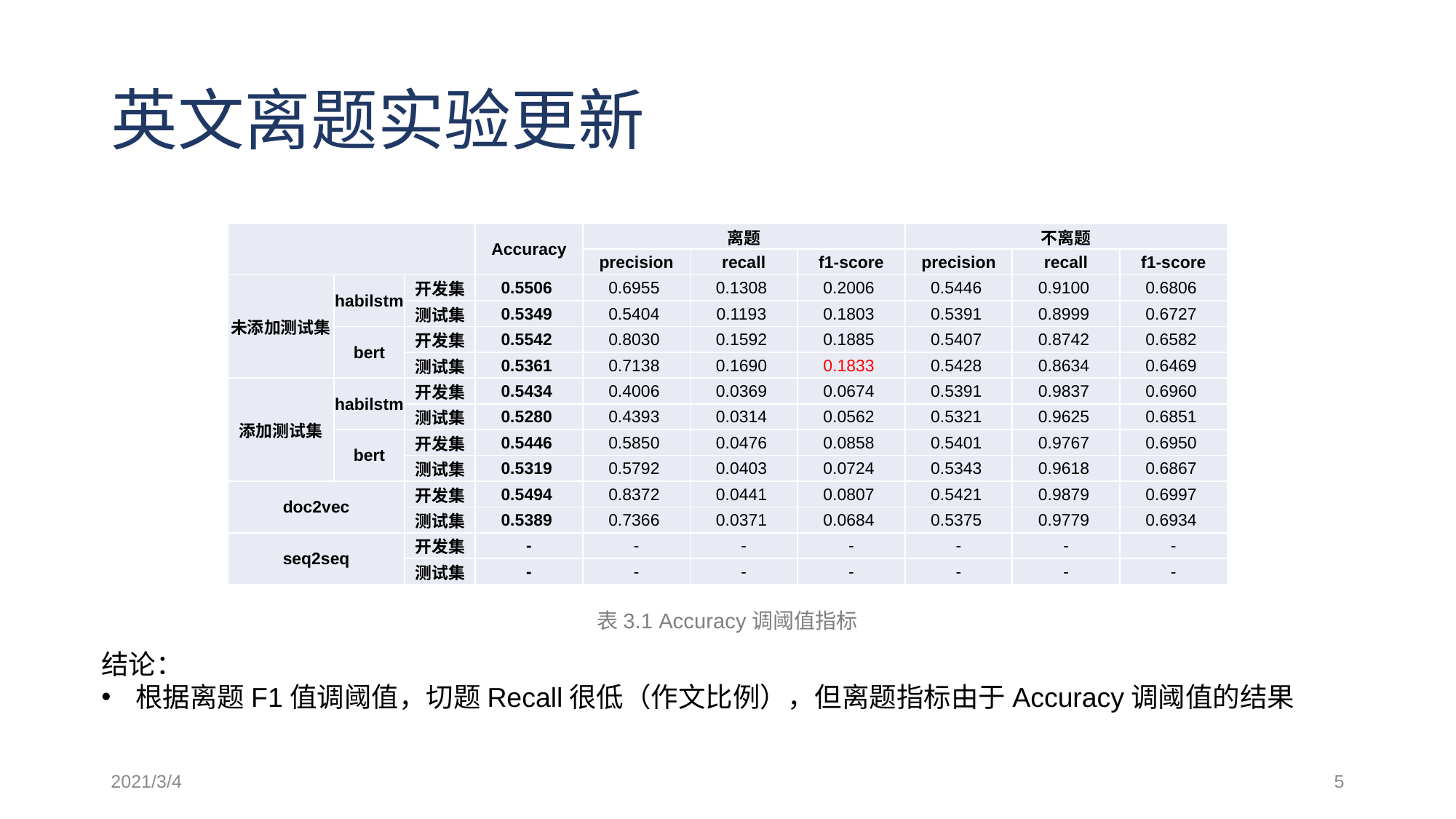

# 英文离题实验更新
|  |  |  | Accuracy | 离题 |  |  | 不离题 |  |  |
| --- | --- | --- | --- | --- | --- | --- | --- | --- | --- |
|  |  |  |  | precision | recall | f1-score | precision | recall | f1-score |
| 未添加测试集 | habilstm | 开发集 | 0.5506 | 0.6955 | 0.1308 | 0.2006 | 0.5446 | 0.9100 | 0.6806 |
|  |  | 测试集 | 0.5349 | 0.5404 | 0.1193 | 0.1803 | 0.5391 | 0.8999 | 0.6727 |
|  | bert | 开发集 | 0.5542 | 0.8030 | 0.1592 | 0.1885 | 0.5407 | 0.8742 | 0.6582 |
|  |  | 测试集 | 0.5361 | 0.7138 | 0.1690 | 0.1833 | 0.5428 | 0.8634 | 0.6469 |
| 添加测试集 | habilstm | 开发集 | 0.5434 | 0.4006 | 0.0369 | 0.0674 | 0.5391 | 0.9837 | 0.6960 |
|  |  | 测试集 | 0.5280 | 0.4393 | 0.0314 | 0.0562 | 0.5321 | 0.9625 | 0.6851 |
|  | bert | 开发集 | 0.5446 | 0.5850 | 0.0476 | 0.0858 | 0.5401 | 0.9767 | 0.6950 |
|  |  | 测试集 | 0.5319 | 0.5792 | 0.0403 | 0.0724 | 0.5343 | 0.9618 | 0.6867 |
| doc2vec |  | 开发集 | 0.5494 | 0.8372 | 0.0441 | 0.0807 | 0.5421 | 0.9879 | 0.6997 |
|  |  | 测试集 | 0.5389 | 0.7366 | 0.0371 | 0.0684 | 0.5375 | 0.9779 | 0.6934 |
| seq2seq |  | 开发集 | - | - | - | - | - | - | - |
|  |  | 测试集 | - | - | - | - | - | - | - |
表3.1 Accuracy调阈值指标
结论：
根据离题F1值调阈值，切题Recall很低（作文比例），但离题指标由于Accuracy调阈值的结果
2021/3/4
5